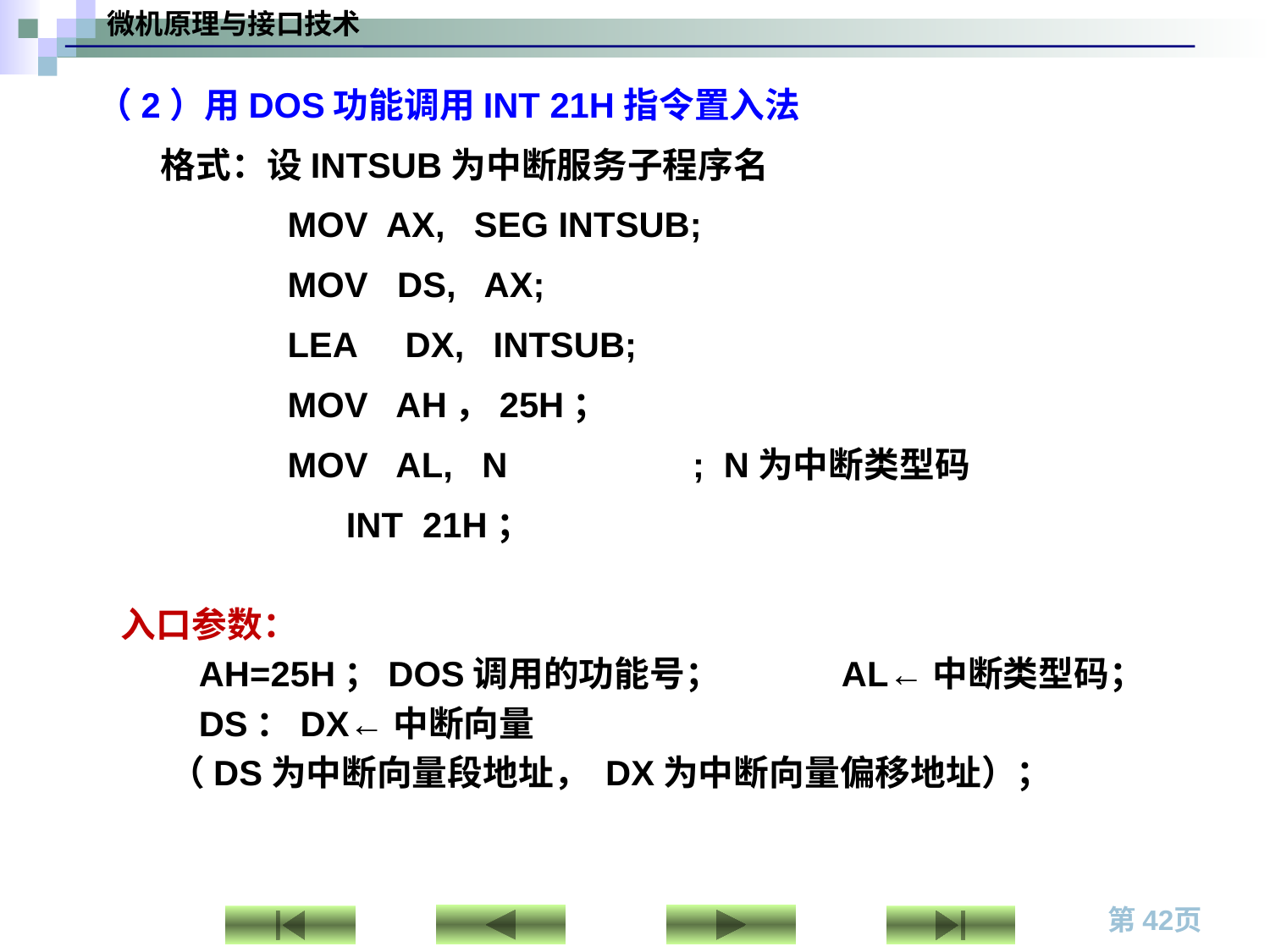

（2）用DOS功能调用INT 21H指令置入法
格式：设INTSUB为中断服务子程序名
             MOV  AX,   SEG INTSUB;
             MOV   DS,   AX;
             LEA     DX,   INTSUB;
             MOV   AH，25H；
             MOV   AL,   N                   ;  N为中断类型码
	      INT  21H；
入口参数：
        AH=25H；DOS调用的功能号；              AL←中断类型码；
        DS：DX←中断向量
     （DS为中断向量段地址， DX为中断向量偏移地址）；